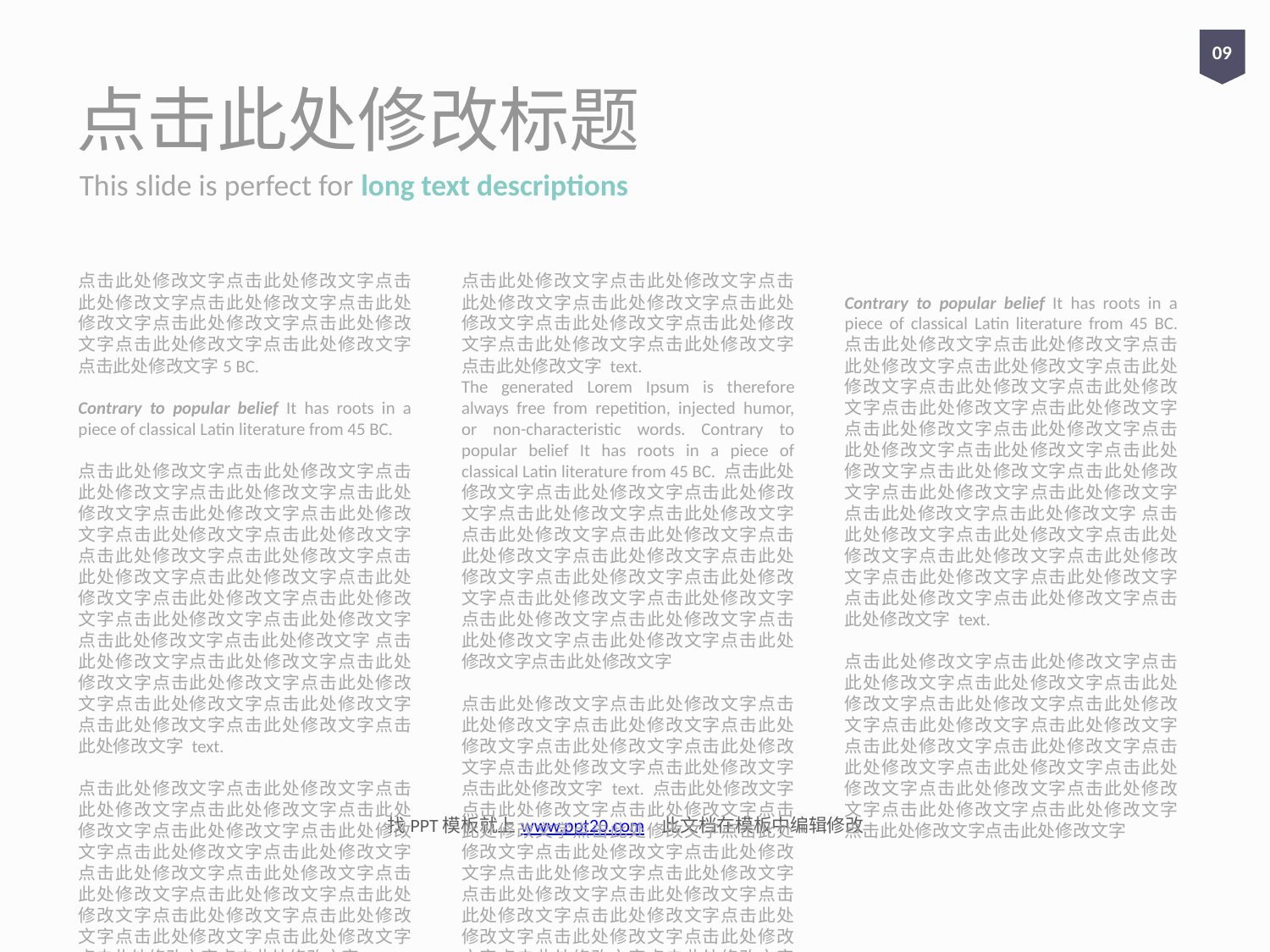

09
# 点击此处修改标题
This slide is perfect for long text descriptions
点击此处修改文字点击此处修改文字点击此处修改文字点击此处修改文字点击此处修改文字点击此处修改文字点击此处修改文字点击此处修改文字点击此处修改文字点击此处修改文字5 BC.

Contrary to popular belief It has roots in a piece of classical Latin literature from 45 BC.

点击此处修改文字点击此处修改文字点击此处修改文字点击此处修改文字点击此处修改文字点击此处修改文字点击此处修改文字点击此处修改文字点击此处修改文字点击此处修改文字点击此处修改文字点击此处修改文字点击此处修改文字点击此处修改文字点击此处修改文字点击此处修改文字点击此处修改文字点击此处修改文字点击此处修改文字点击此处修改文字 点击此处修改文字点击此处修改文字点击此处修改文字点击此处修改文字点击此处修改文字点击此处修改文字点击此处修改文字点击此处修改文字点击此处修改文字点击此处修改文字 text.

点击此处修改文字点击此处修改文字点击此处修改文字点击此处修改文字点击此处修改文字点击此处修改文字点击此处修改文字点击此处修改文字点击此处修改文字点击此处修改文字点击此处修改文字点击此处修改文字点击此处修改文字点击此处修改文字点击此处修改文字点击此处修改文字点击此处修改文字点击此处修改文字点击此处修改文字点击此处修改文字

点击此处修改文字点击此处修改文字点击此处修改文字点击此处修改文字点击此处修改文字点击此处修改文字点击此处修改文字点击此处修改文字点击此处修改文字点击此处修改文字 text.
The generated Lorem Ipsum is therefore always free from repetition, injected humor, or non-characteristic words. Contrary to popular belief It has roots in a piece of classical Latin literature from 45 BC. 点击此处修改文字点击此处修改文字点击此处修改文字点击此处修改文字点击此处修改文字点击此处修改文字点击此处修改文字点击此处修改文字点击此处修改文字点击此处修改文字点击此处修改文字点击此处修改文字点击此处修改文字点击此处修改文字点击此处修改文字点击此处修改文字点击此处修改文字点击此处修改文字点击此处修改文字点击此处修改文字

点击此处修改文字点击此处修改文字点击此处修改文字点击此处修改文字点击此处修改文字点击此处修改文字点击此处修改文字点击此处修改文字点击此处修改文字点击此处修改文字 text. 点击此处修改文字点击此处修改文字点击此处修改文字点击此处修改文字点击此处修改文字点击此处修改文字点击此处修改文字点击此处修改文字点击此处修改文字点击此处修改文字点击此处修改文字点击此处修改文字点击此处修改文字点击此处修改文字点击此处修改文字点击此处修改文字点击此处修改文字点击此处修改文字点击此处修改文字点击此处修改文字

Contrary to popular belief It has roots in a piece of classical Latin literature from 45 BC. 点击此处修改文字点击此处修改文字点击此处修改文字点击此处修改文字点击此处修改文字点击此处修改文字点击此处修改文字点击此处修改文字点击此处修改文字点击此处修改文字点击此处修改文字点击此处修改文字点击此处修改文字点击此处修改文字点击此处修改文字点击此处修改文字点击此处修改文字点击此处修改文字点击此处修改文字点击此处修改文字 点击此处修改文字点击此处修改文字点击此处修改文字点击此处修改文字点击此处修改文字点击此处修改文字点击此处修改文字点击此处修改文字点击此处修改文字点击此处修改文字 text.

点击此处修改文字点击此处修改文字点击此处修改文字点击此处修改文字点击此处修改文字点击此处修改文字点击此处修改文字点击此处修改文字点击此处修改文字点击此处修改文字点击此处修改文字点击此处修改文字点击此处修改文字点击此处修改文字点击此处修改文字点击此处修改文字点击此处修改文字点击此处修改文字点击此处修改文字点击此处修改文字